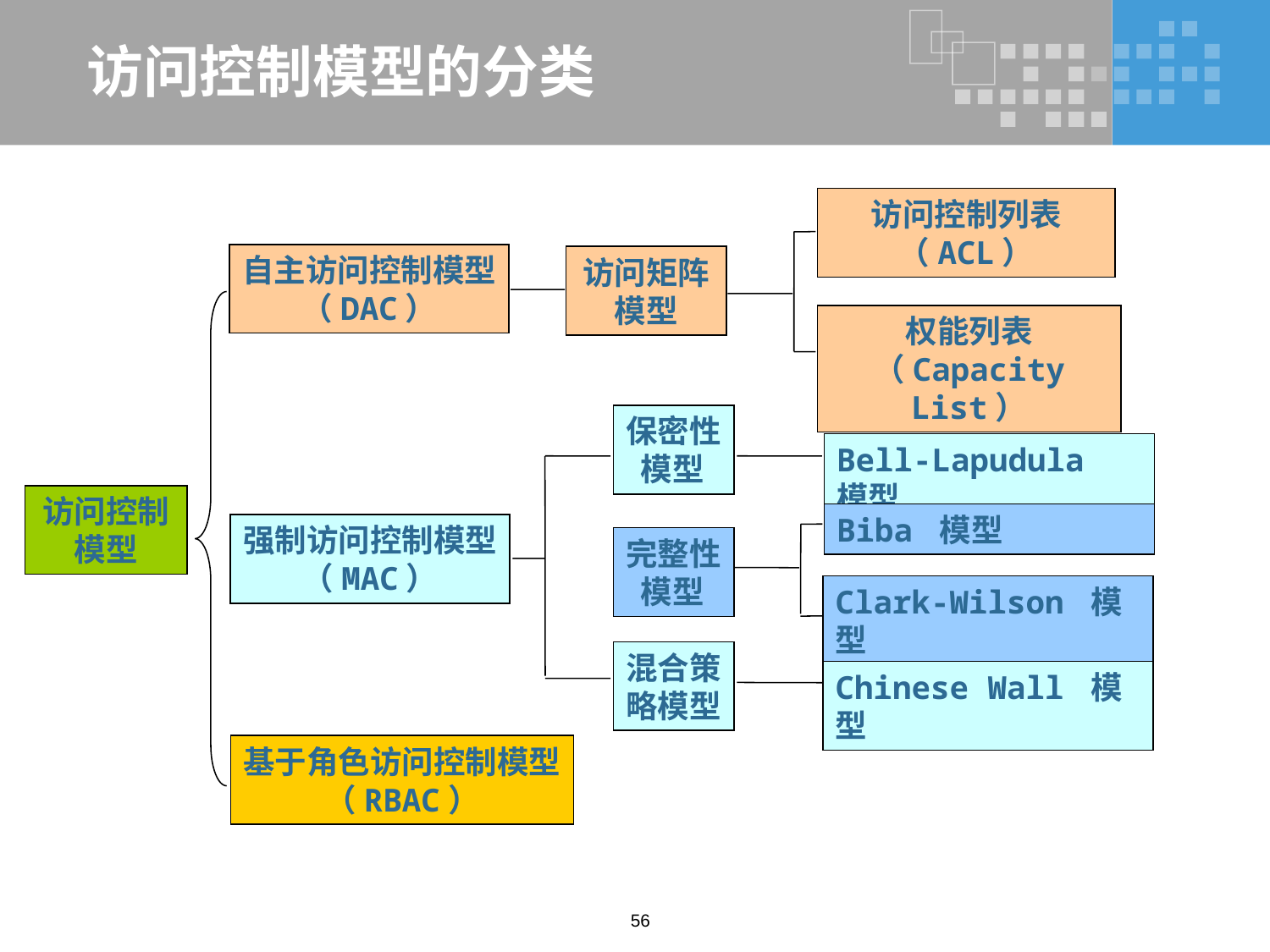

# 访问控制模型的分类

访问控制列表
（ACL）

自主访问控制模型
（DAC）
访问矩阵模型

权能列表
（Capacity List）

保密性
 模型
Bell-Lapudula 模型

访问控制模型
Biba 模型
强制访问控制模型
（MAC）

完整性
 模型

Clark-Wilson 模型

混合策
略模型
Chinese Wall 模型

基于角色访问控制模型
（RBAC）
56